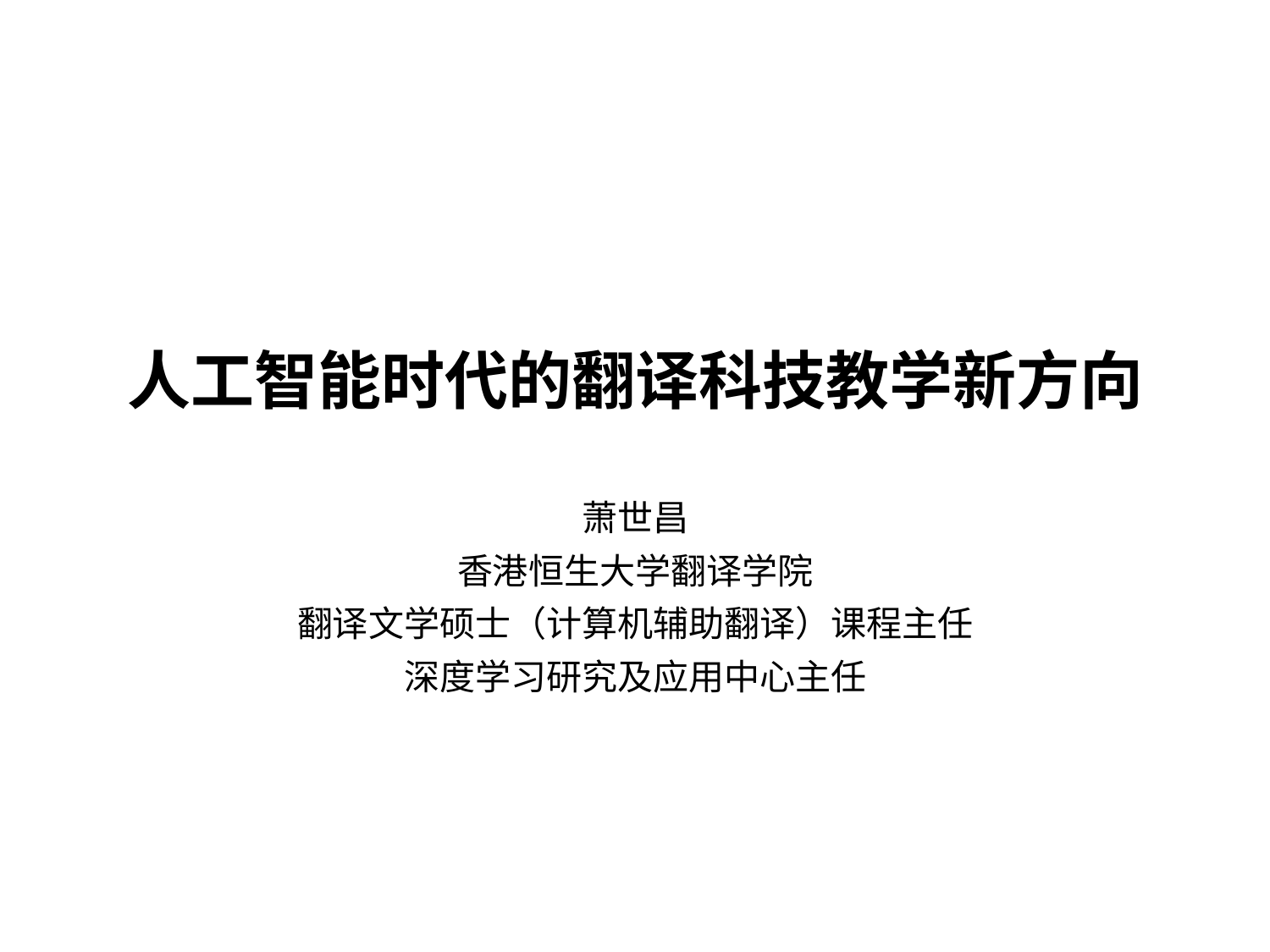

# 人工智能时代的翻译科技教学新方向

萧世昌
香港恒生大学翻译学院
翻译文学硕士（计算机辅助翻译）课程主任
深度学习研究及应用中心主任